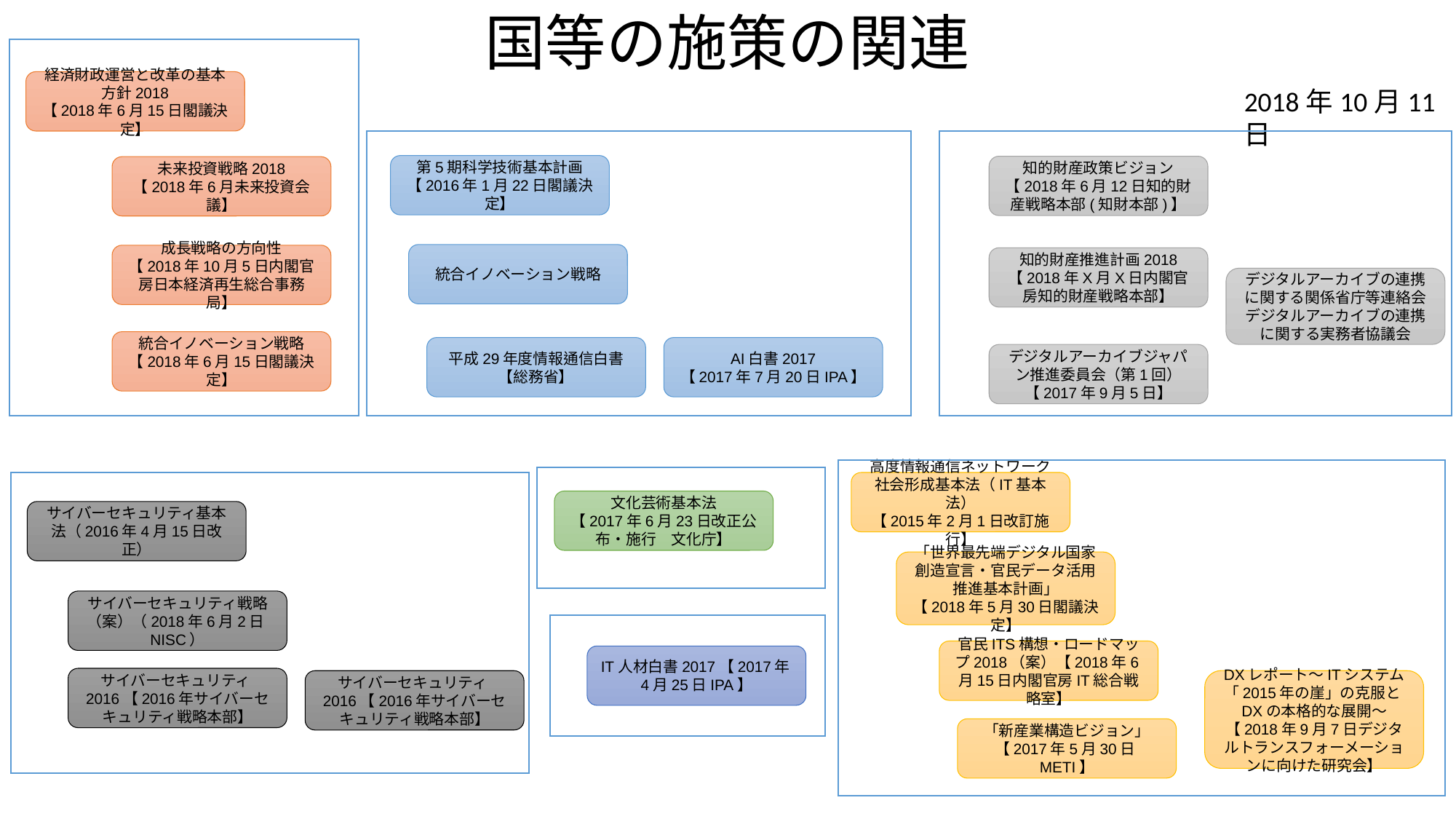

# 国等の施策の関連

経済財政運営と改革の基本方針2018
【2018年6月15日閣議決定】
2018年10月11日

第5期科学技術基本計画【2016年1月22日閣議決定】
知的財産政策ビジョン
【2018年6月12日知的財産戦略本部(知財本部)】
未来投資戦略2018
【2018年6月未来投資会議】
統合イノベーション戦略
成長戦略の方向性
【2018年10月5日内閣官房日本経済再生総合事務局】
知的財産推進計画2018
【2018年X月X日内閣官房知的財産戦略本部】
デジタルアーカイブの連携に関する関係省庁等連絡会
デジタルアーカイブの連携に関する実務者協議会
統合イノベーション戦略
【2018年6月15日閣議決定】
平成29年度情報通信白書【総務省】
AI白書2017
【2017年7月20日IPA】
デジタルアーカイブジャパン推進委員会（第1回）
【2017年9月5日】

高度情報通信ネットワーク社会形成基本法（IT基本法）
【2015年2月1日改訂施行】
文化芸術基本法
【2017年6月23日改正公布・施行　文化庁】
サイバーセキュリティ基本法（2016年4月15日改正）
「世界最先端デジタル国家創造宣言・官民データ活用推進基本計画」
【2018年5月30日閣議決定】
サイバーセキュリティ戦略（案）（2018年6月2日NISC）

官民ITS構想・ロードマップ2018（案）【2018年6月15日内閣官房IT総合戦略室】
IT人材白書2017【2017年4月25日IPA】
サイバーセキュリティ2016【2016年サイバーセキュリティ戦略本部】
サイバーセキュリティ2016【2016年サイバーセキュリティ戦略本部】
DXレポート～ITシステム「2015年の崖」の克服とDXの本格的な展開～【2018年9月7日デジタルトランスフォーメーションに向けた研究会】
「新産業構造ビジョン」【2017年5月30日METI】